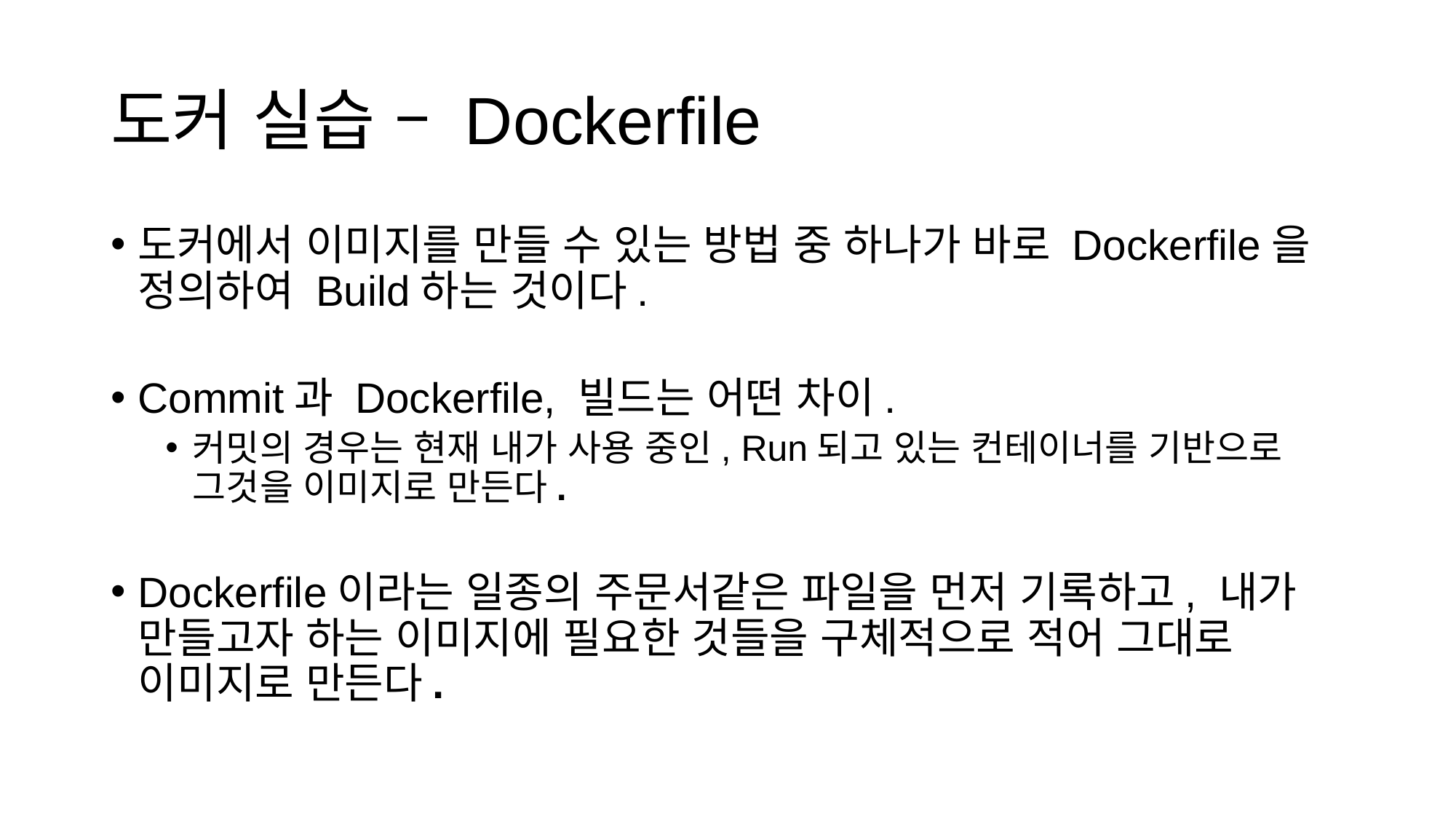

# 도커 실습 – Dockerfile
도커에서 이미지를 만들 수 있는 방법 중 하나가 바로 Dockerfile을 정의하여 Build하는 것이다.
Commit과 Dockerfile, 빌드는 어떤 차이.
커밋의 경우는 현재 내가 사용 중인, Run되고 있는 컨테이너를 기반으로 그것을 이미지로 만든다.

Dockerfile이라는 일종의 주문서같은 파일을 먼저 기록하고, 내가 만들고자 하는 이미지에 필요한 것들을 구체적으로 적어 그대로 이미지로 만든다.